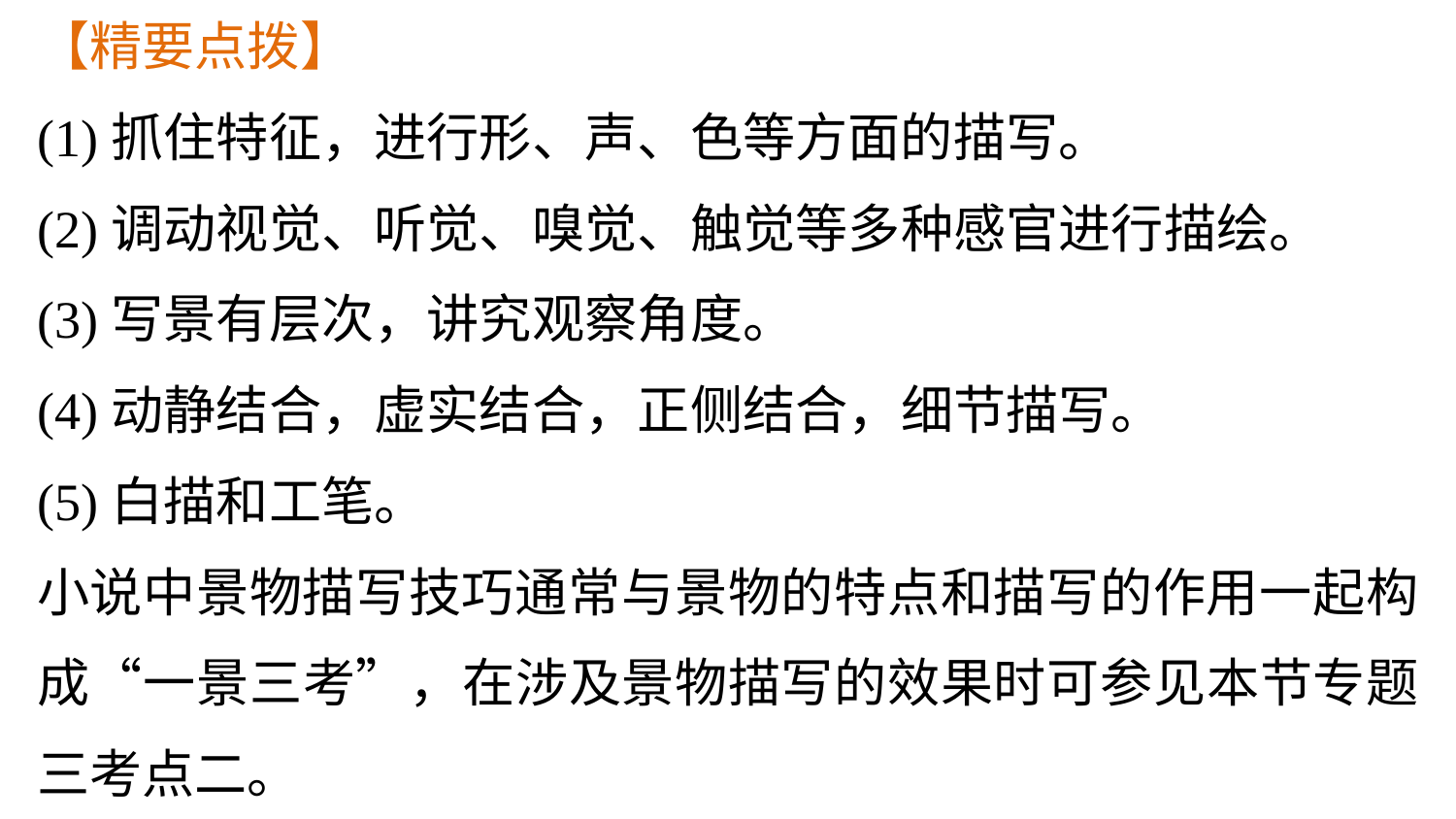

【精要点拨】
(1)抓住特征，进行形、声、色等方面的描写。
(2)调动视觉、听觉、嗅觉、触觉等多种感官进行描绘。
(3)写景有层次，讲究观察角度。
(4)动静结合，虚实结合，正侧结合，细节描写。
(5)白描和工笔。
小说中景物描写技巧通常与景物的特点和描写的作用一起构成“一景三考”，在涉及景物描写的效果时可参见本节专题三考点二。